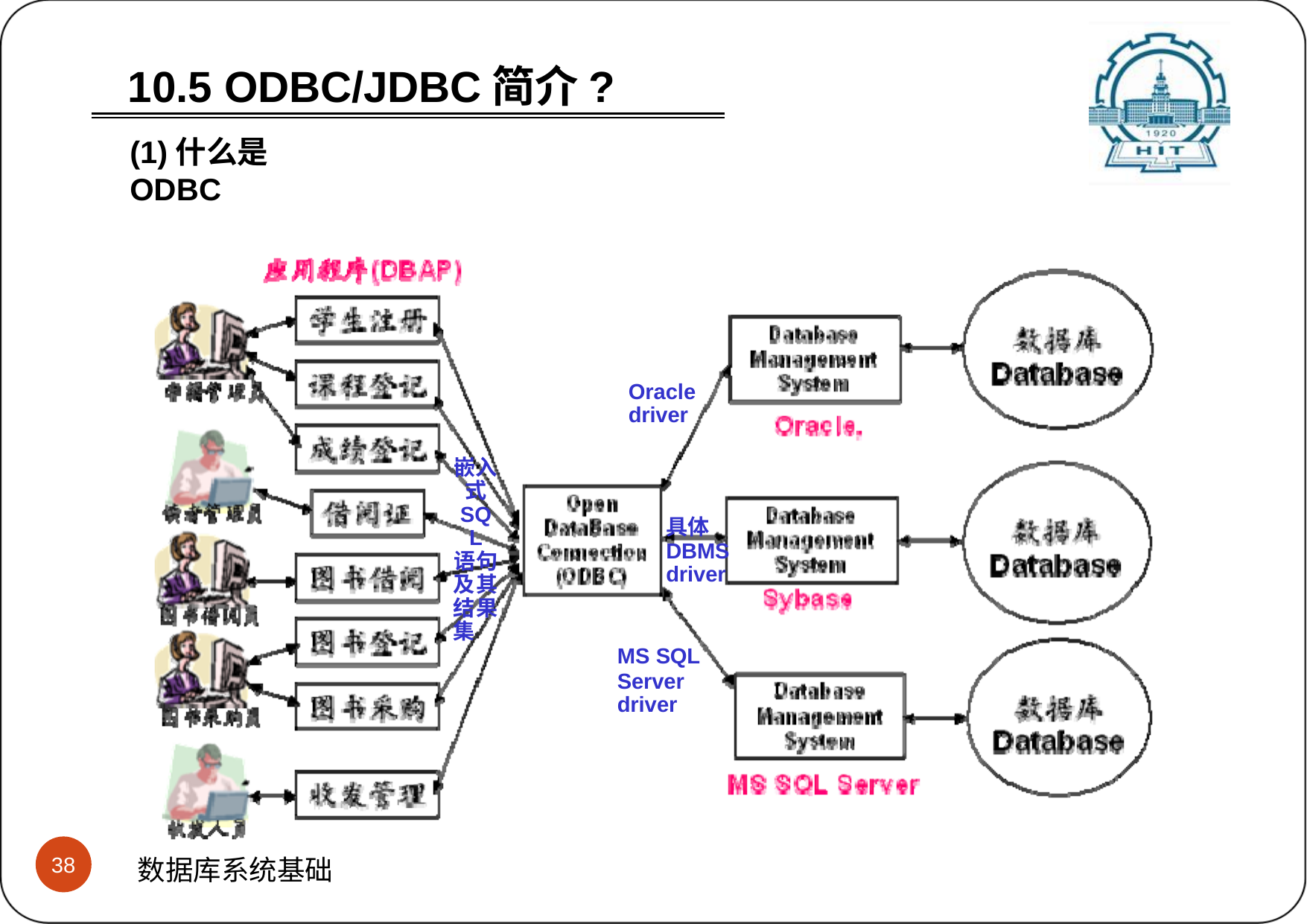

# 10.5 ODBC/JDBC简介?
(1)什么是ODBC?

Oracle driver
嵌入 式 SQL
语句 及其 结果 集
具体 DBMS
driver
MS SQL
Server driver